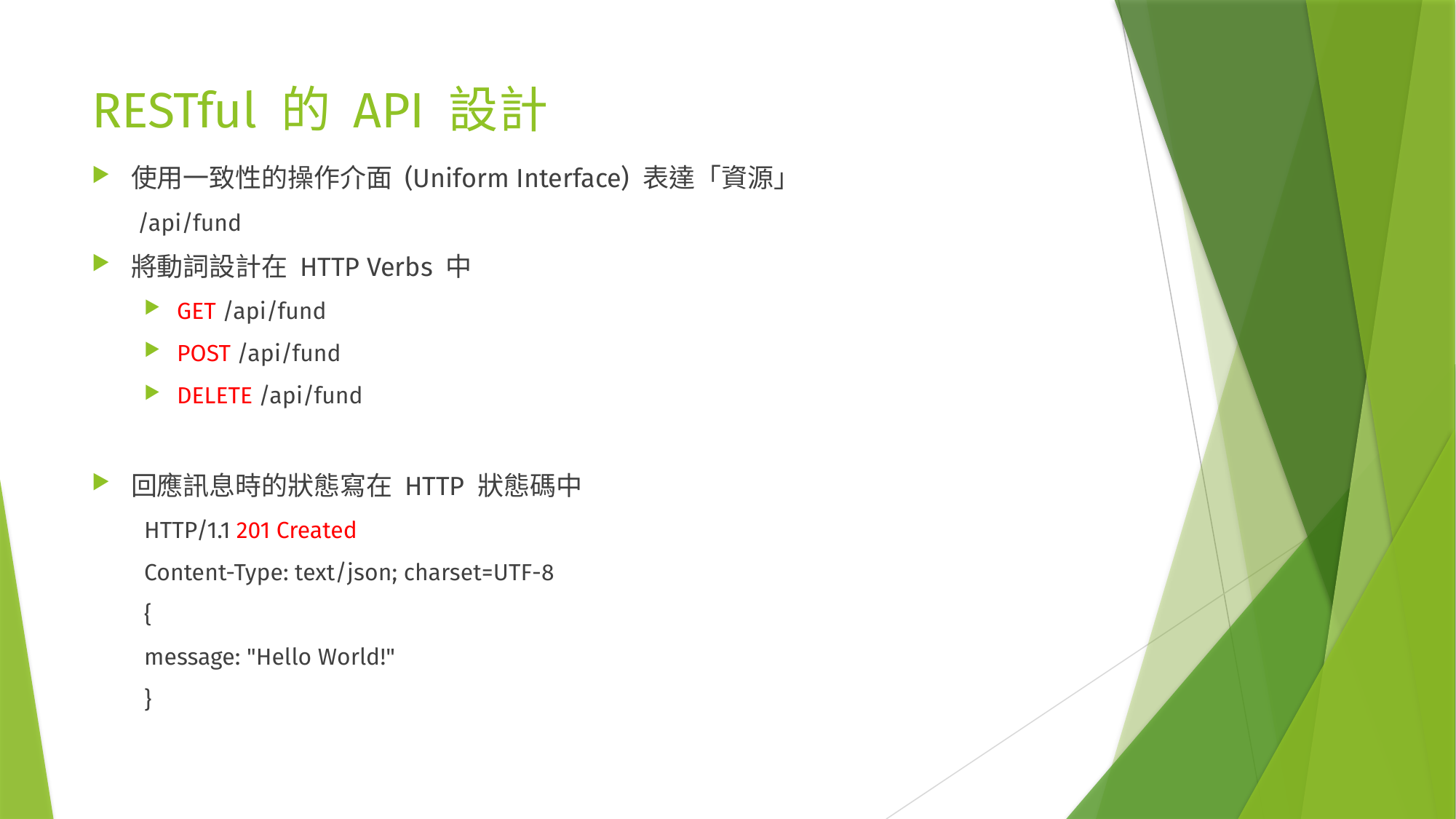

# RESTful 的 API 設計
使用一致性的操作介面 (Uniform Interface) 表達「資源」
/api/fund
將動詞設計在 HTTP Verbs 中
GET /api/fund
POST /api/fund
DELETE /api/fund

回應訊息時的狀態寫在 HTTP 狀態碼中
HTTP/1.1 201 Created
Content-Type: text/json; charset=UTF-8
{
message: "Hello World!"
}